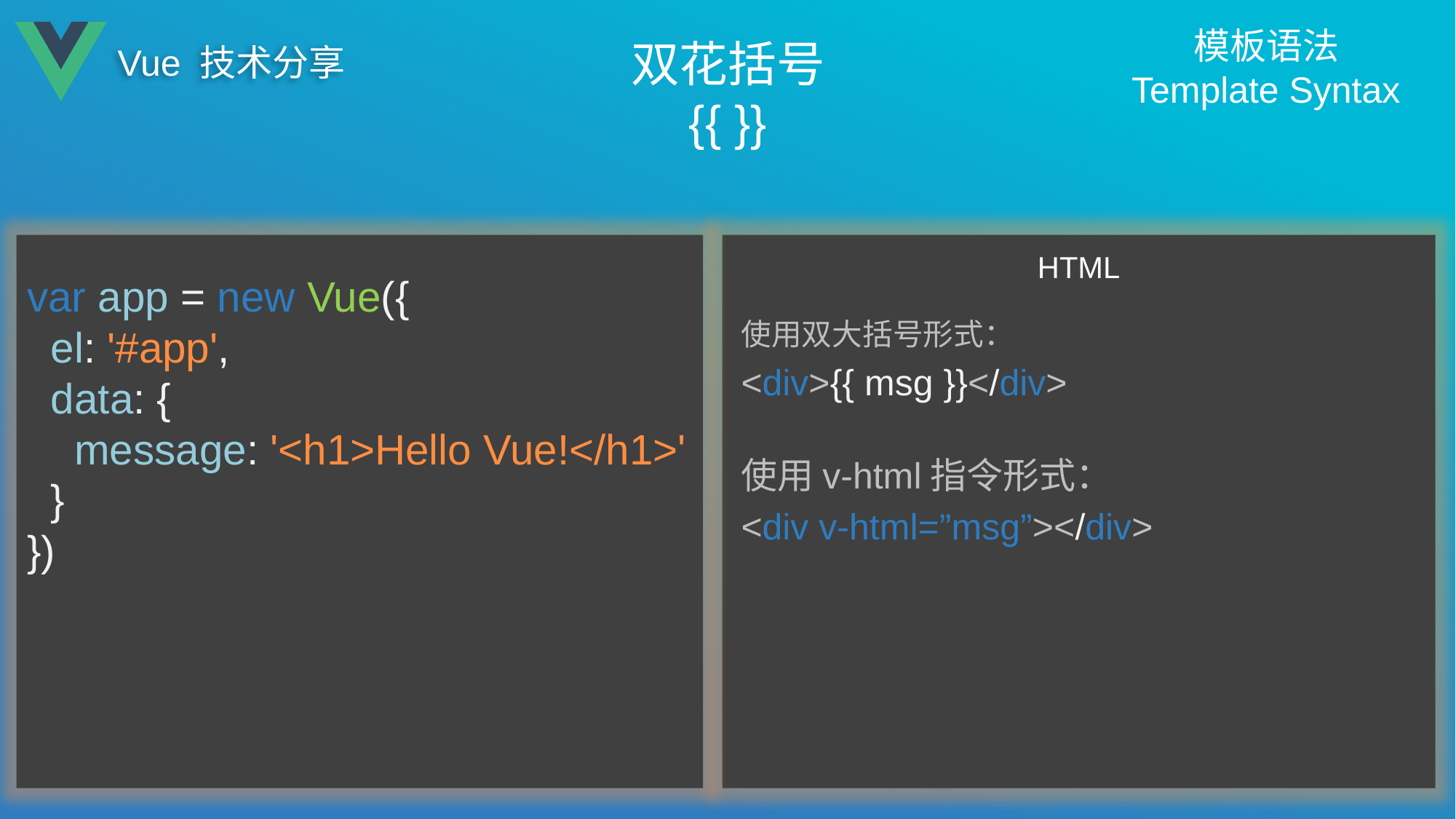

模板语法
Template Syntax
# 双花括号 {{ }}

HTML
var app = new Vue({
  el: '#app',
  data: {
    message: '<h1>Hello Vue!</h1>'
  }
})
使用双大括号形式：
<div>{{ msg }}</div>

使用v-html指令形式：
<div v-html=”msg”></div>